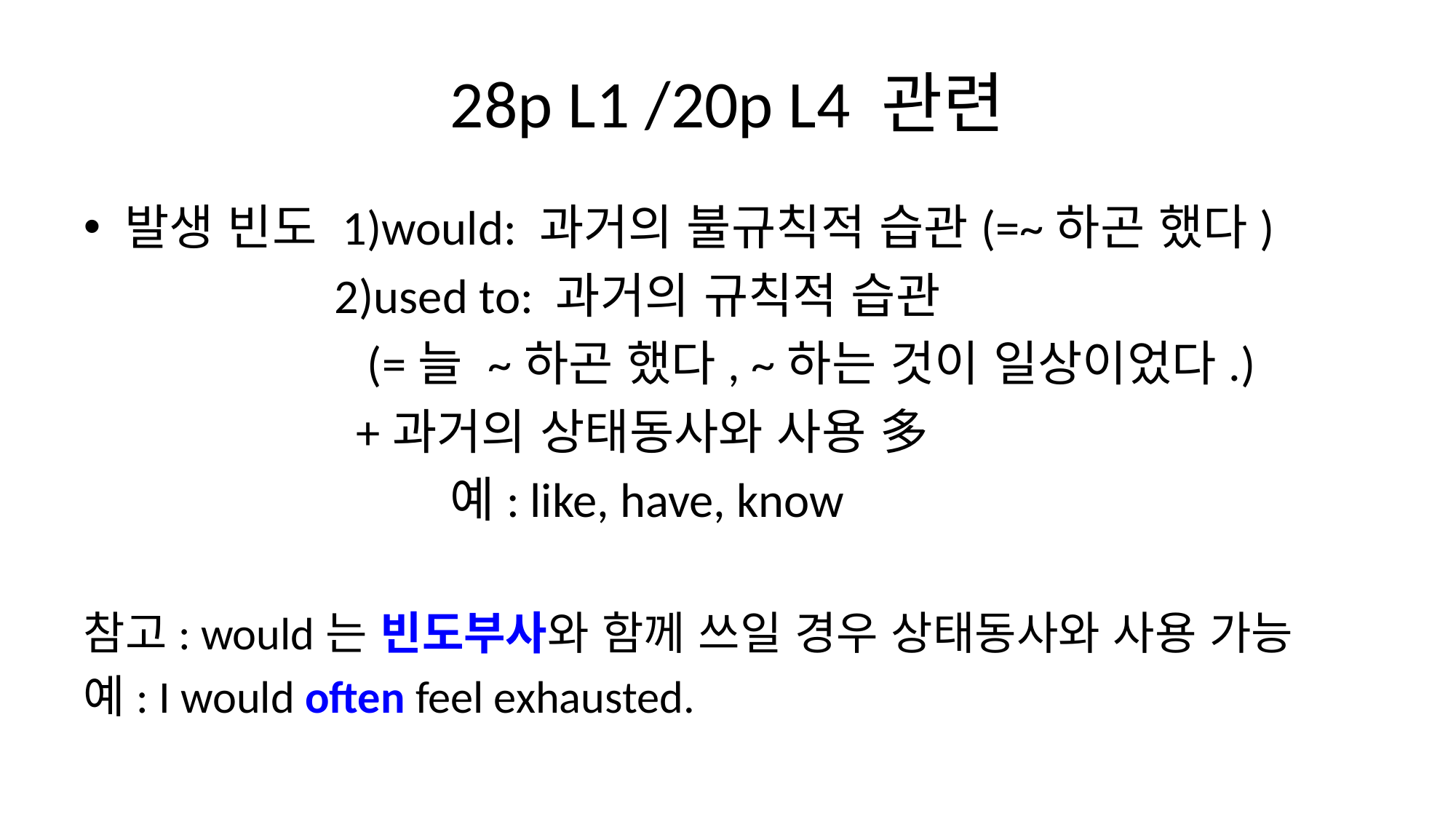

# 28p L1 /20p L4 관련
발생 빈도 1)would: 과거의 불규칙적 습관(=~하곤 했다)
                       2)used to: 과거의 규칙적 습관
                          (=늘 ~하곤 했다, ~하는 것이 일상이었다.)
                         +과거의 상태동사와 사용 多
                          예: like, have, know

참고: would는 빈도부사와 함께 쓰일 경우 상태동사와 사용 가능
예: I would often feel exhausted.